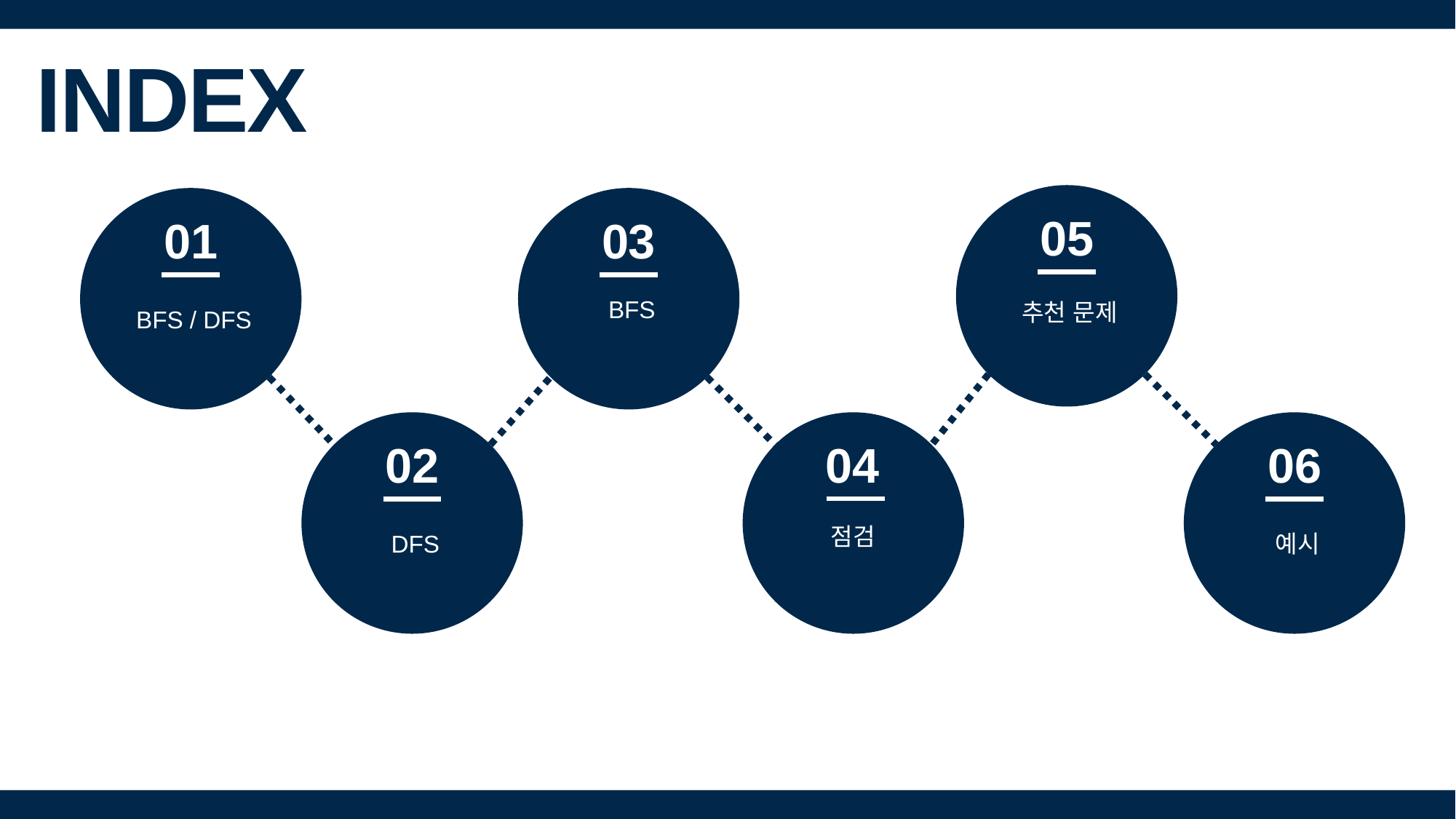

INDEX

05
추천 문제

01
BFS / DFS

03
BFS

02
DFS

04
점검

06
예시